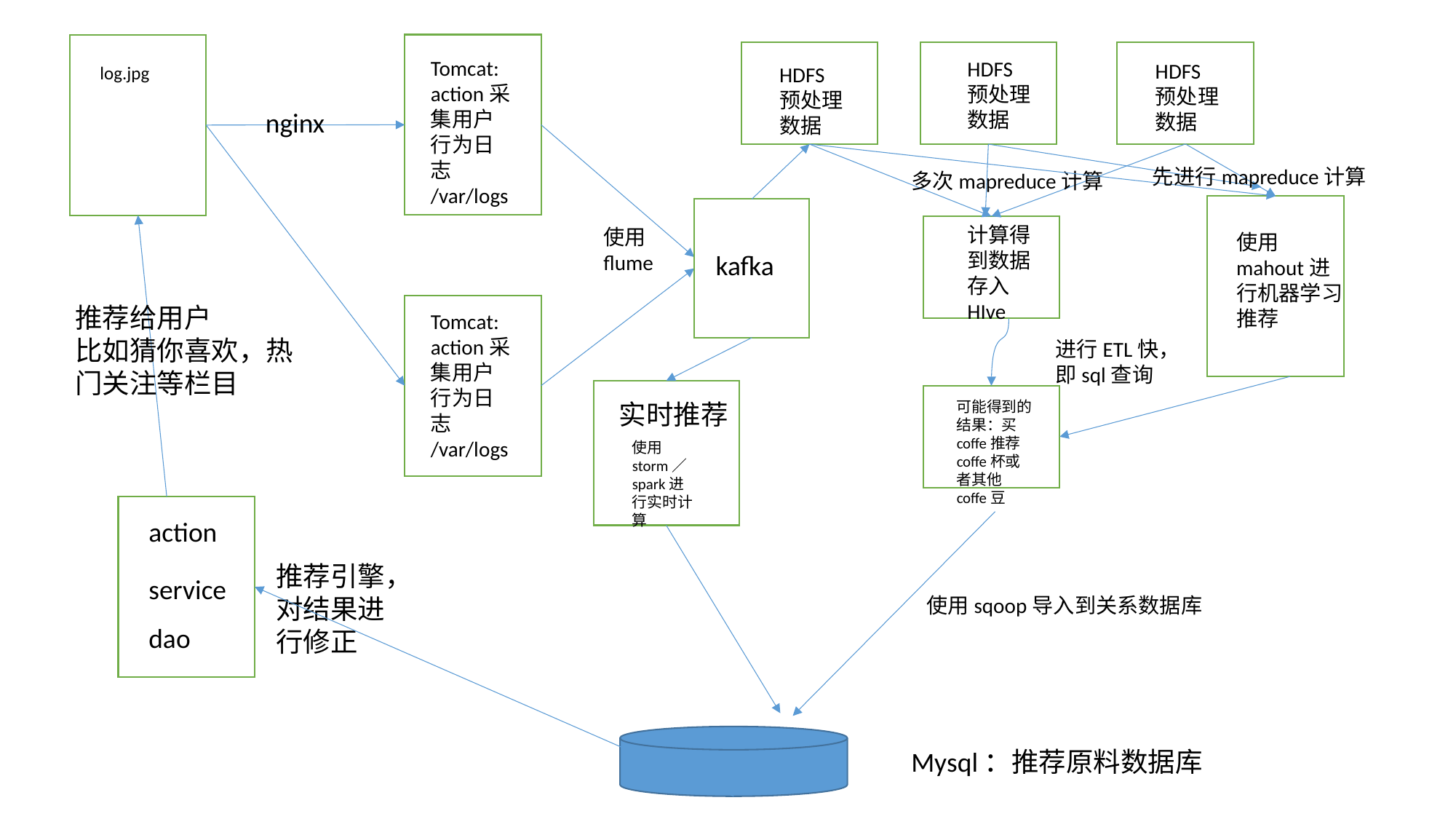

Tomcat:
action采集用户行为日志
/var/logs
HDFS
预处理数据
HDFS
预处理数据
HDFS
预处理数据
log.jpg
nginx
先进行mapreduce计算
多次mapreduce计算

计算得到数据存入HIve
使用flume
使用mahout进行机器学习推荐
kafka
推荐给用户
比如猜你喜欢，热门关注等栏目

Tomcat:
action采集用户行为日志
/var/logs
进行ETL快，即sql查询

可能得到的结果：买coffe推荐coffe杯或者其他coffe豆
实时推荐
使用storm／spark进行实时计算

action
推荐引擎，对结果进行修正
service
使用sqoop导入到关系数据库
dao

Mysql：推荐原料数据库